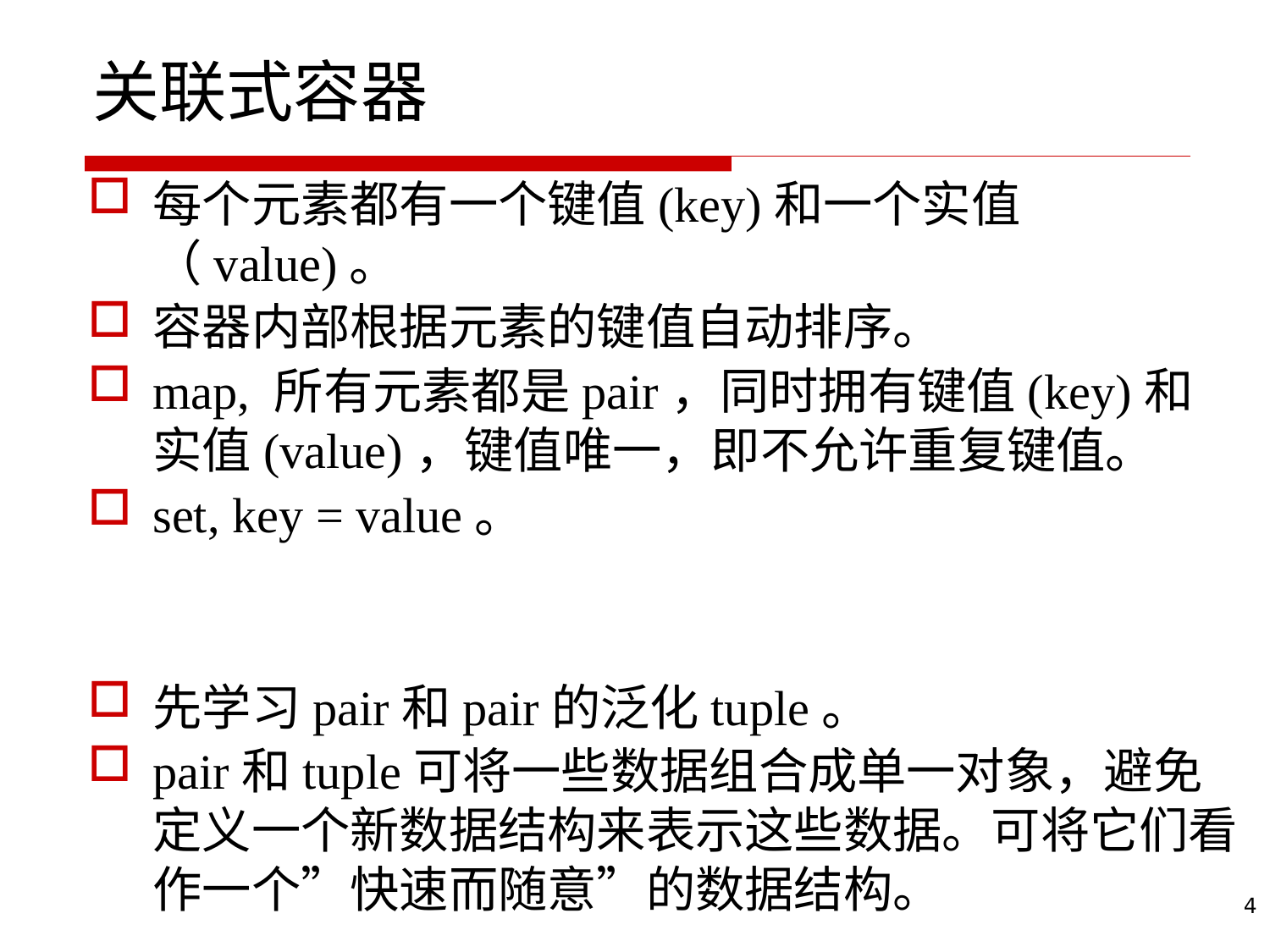

# 关联式容器
每个元素都有一个键值(key)和一个实值（value)。
容器内部根据元素的键值自动排序。
map, 所有元素都是pair，同时拥有键值(key)和实值(value)，键值唯一，即不允许重复键值。
set, key = value。

先学习pair和pair的泛化tuple。
pair和tuple可将一些数据组合成单一对象，避免定义一个新数据结构来表示这些数据。可将它们看作一个”快速而随意”的数据结构。

4